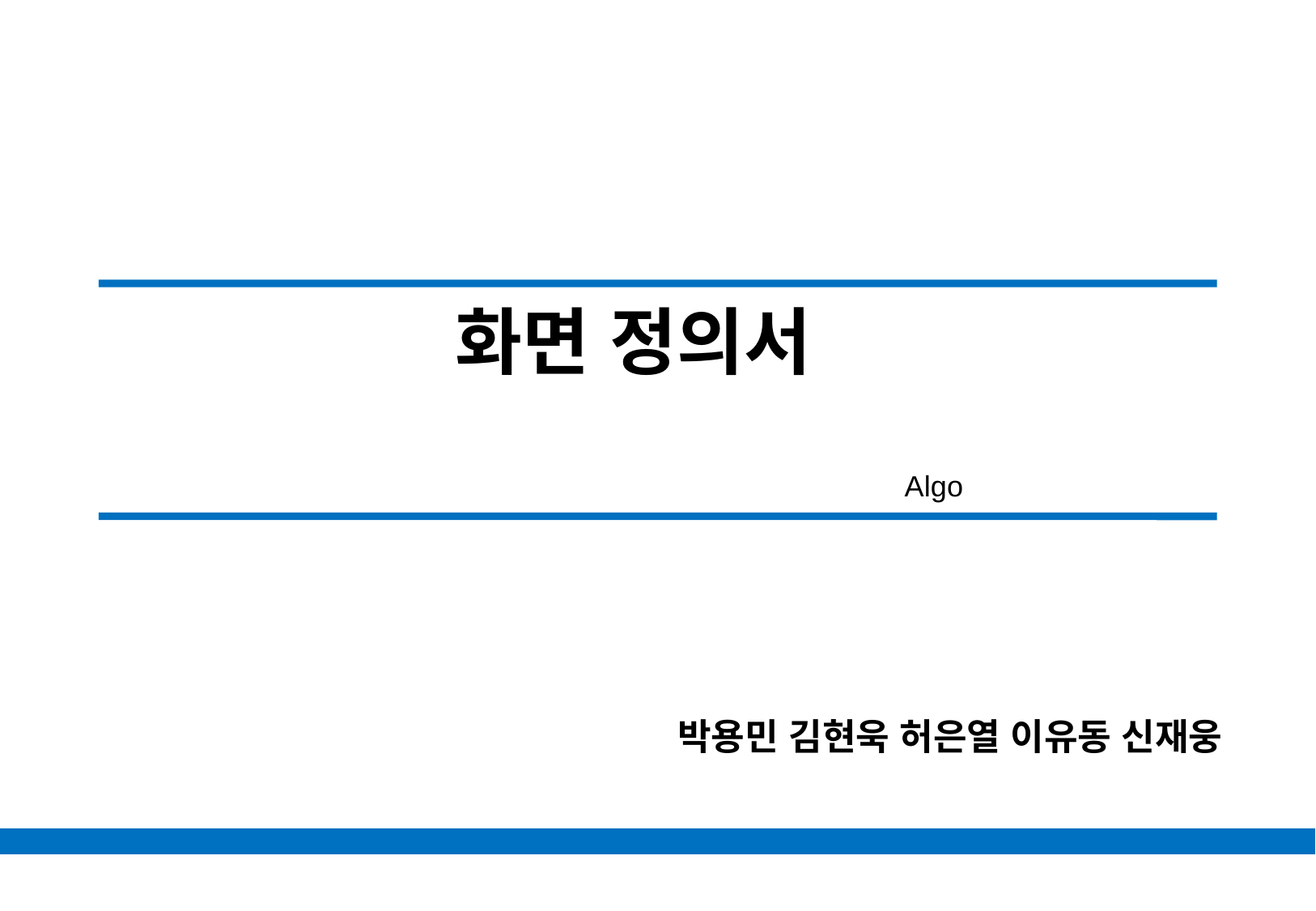

# 화면 정의서
Algo
박용민 김현욱 허은열 이유동 신재웅